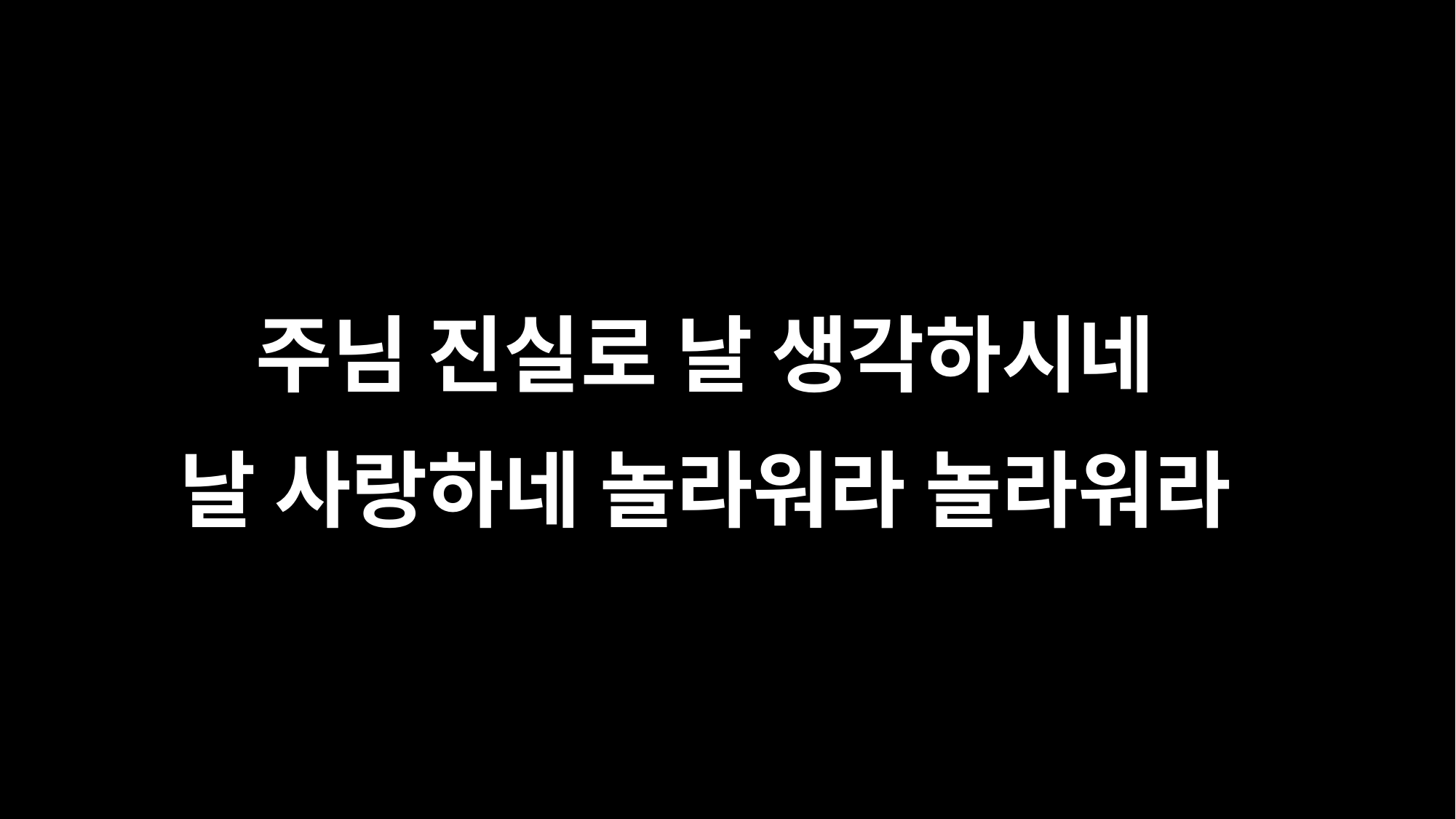

주님 진실로 날 생각하시네
날 사랑하네 놀라워라 놀라워라